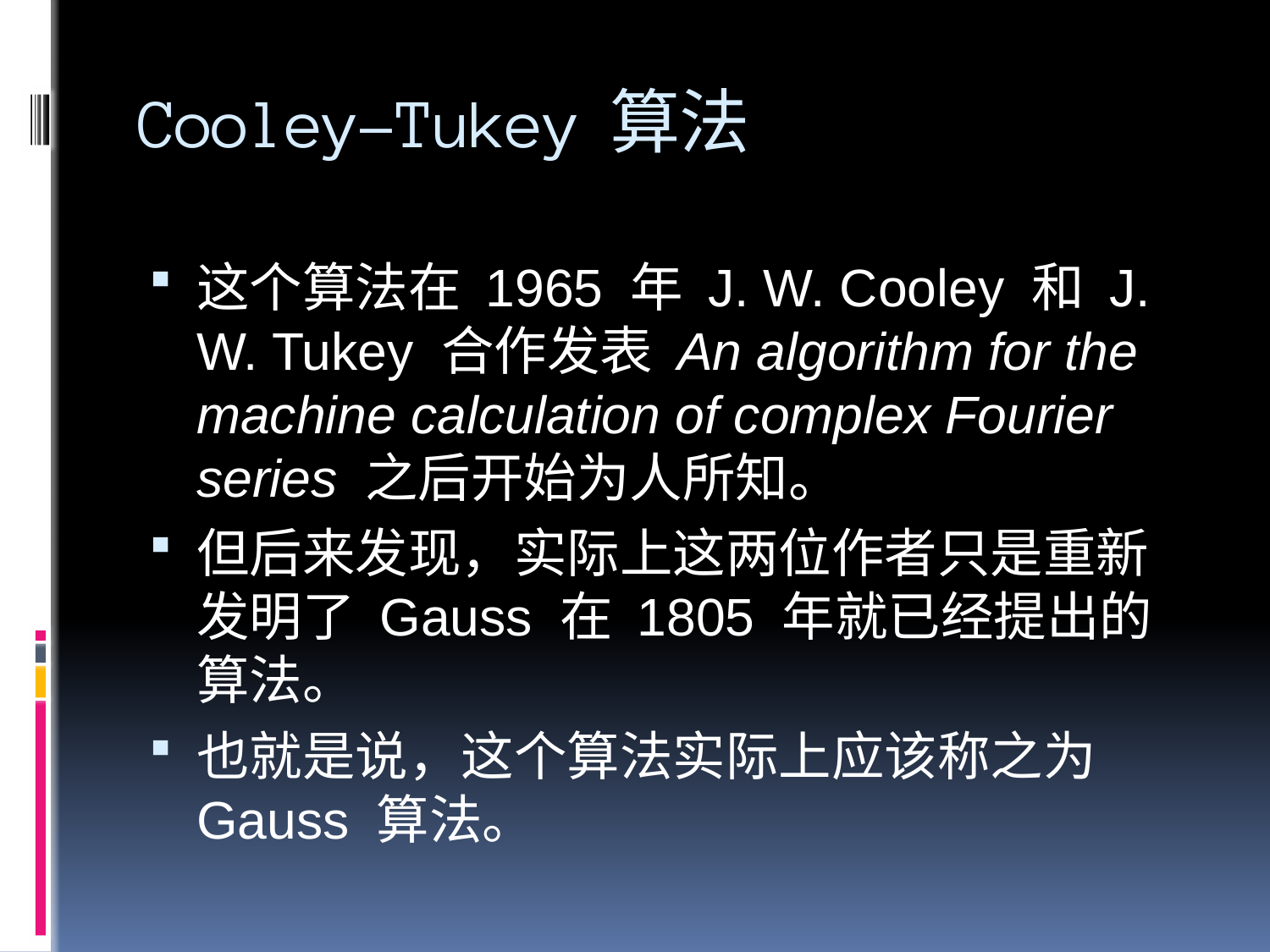

# Cooley-Tukey 算法
这个算法在 1965 年 J. W. Cooley 和 J. W. Tukey 合作发表 An algorithm for the machine calculation of complex Fourier series 之后开始为人所知。
但后来发现，实际上这两位作者只是重新发明了 Gauss 在 1805 年就已经提出的算法。
也就是说，这个算法实际上应该称之为 Gauss 算法。